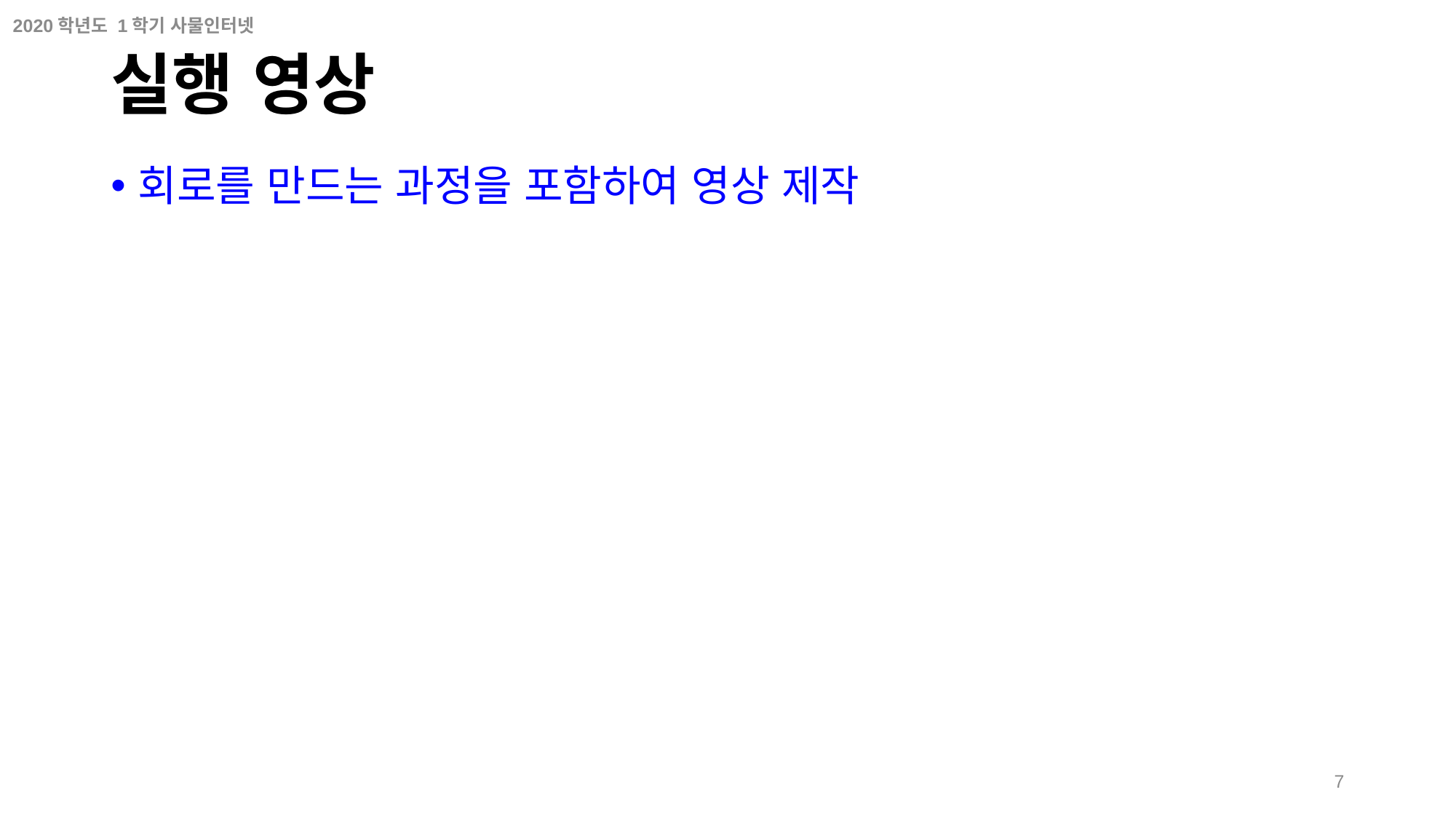

# 실행 영상
회로를 만드는 과정을 포함하여 영상 제작
7